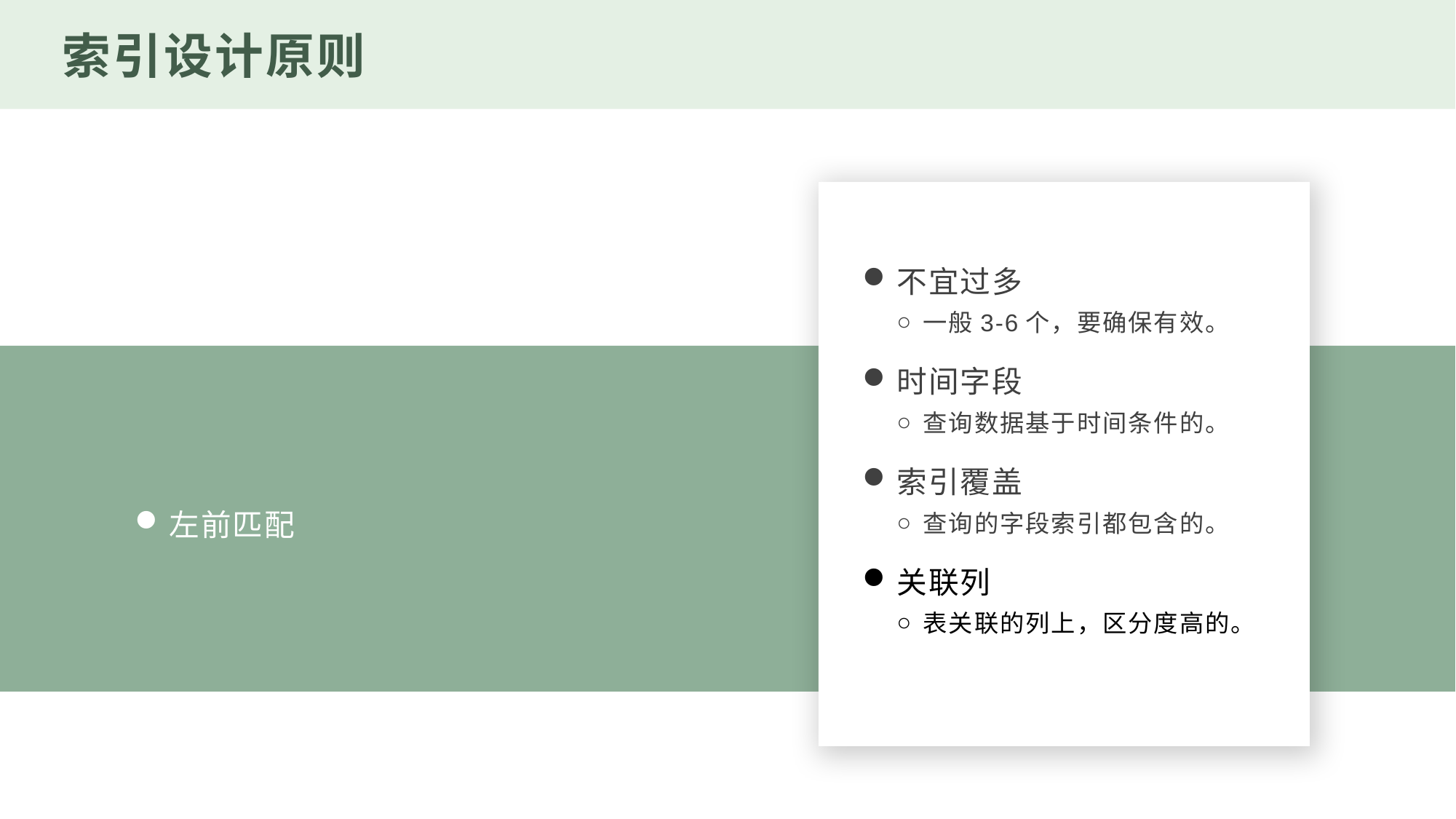

索引设计原则

不宜过多
一般3-6个，要确保有效。
时间字段
查询数据基于时间条件的。
索引覆盖
查询的字段索引都包含的。
关联列
表关联的列上，区分度高的。

左前匹配